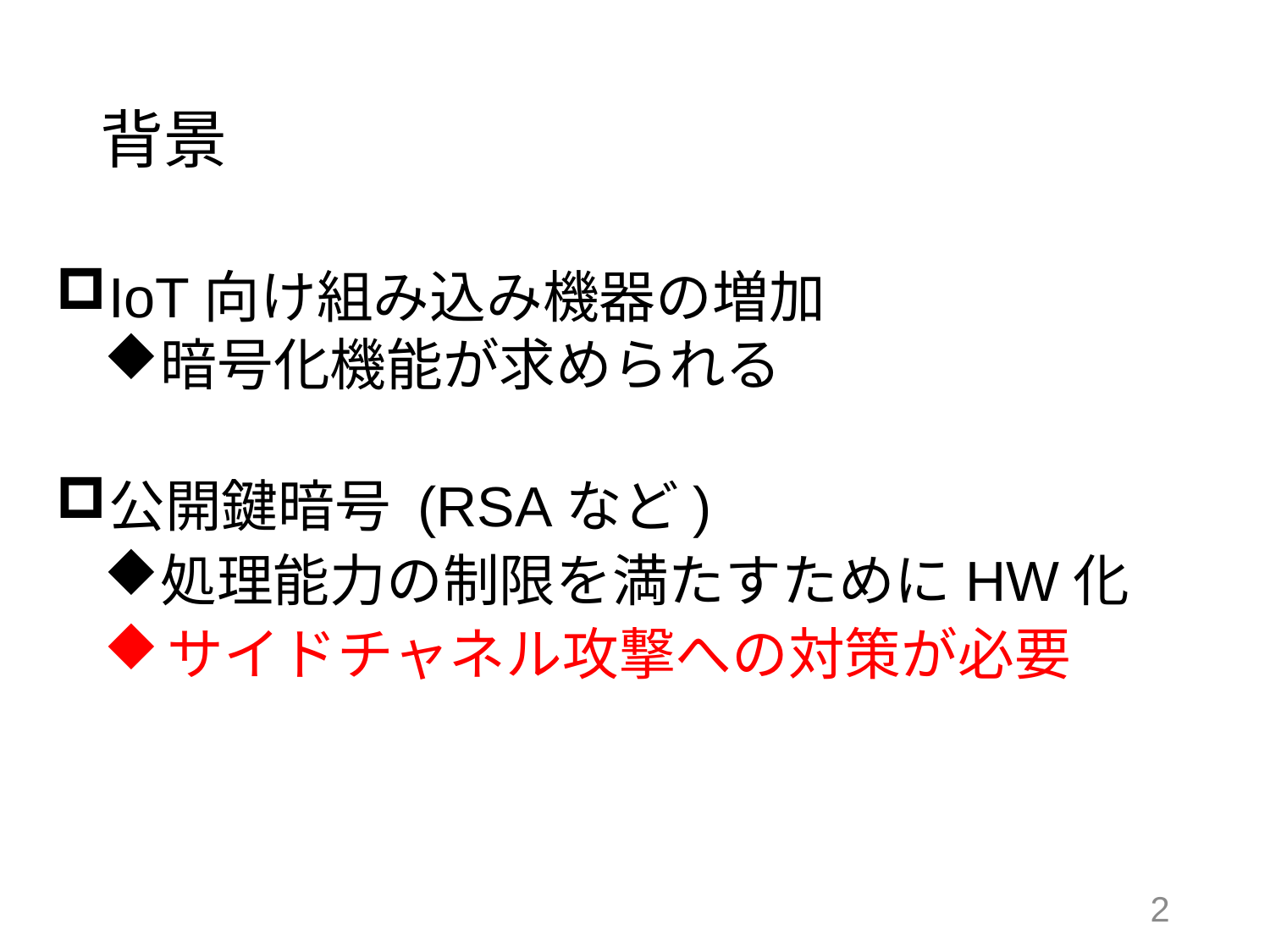

# 背景
IoT向け組み込み機器の増加
暗号化機能が求められる

公開鍵暗号 (RSAなど)
処理能力の制限を満たすためにHW化
サイドチャネル攻撃への対策が必要

2